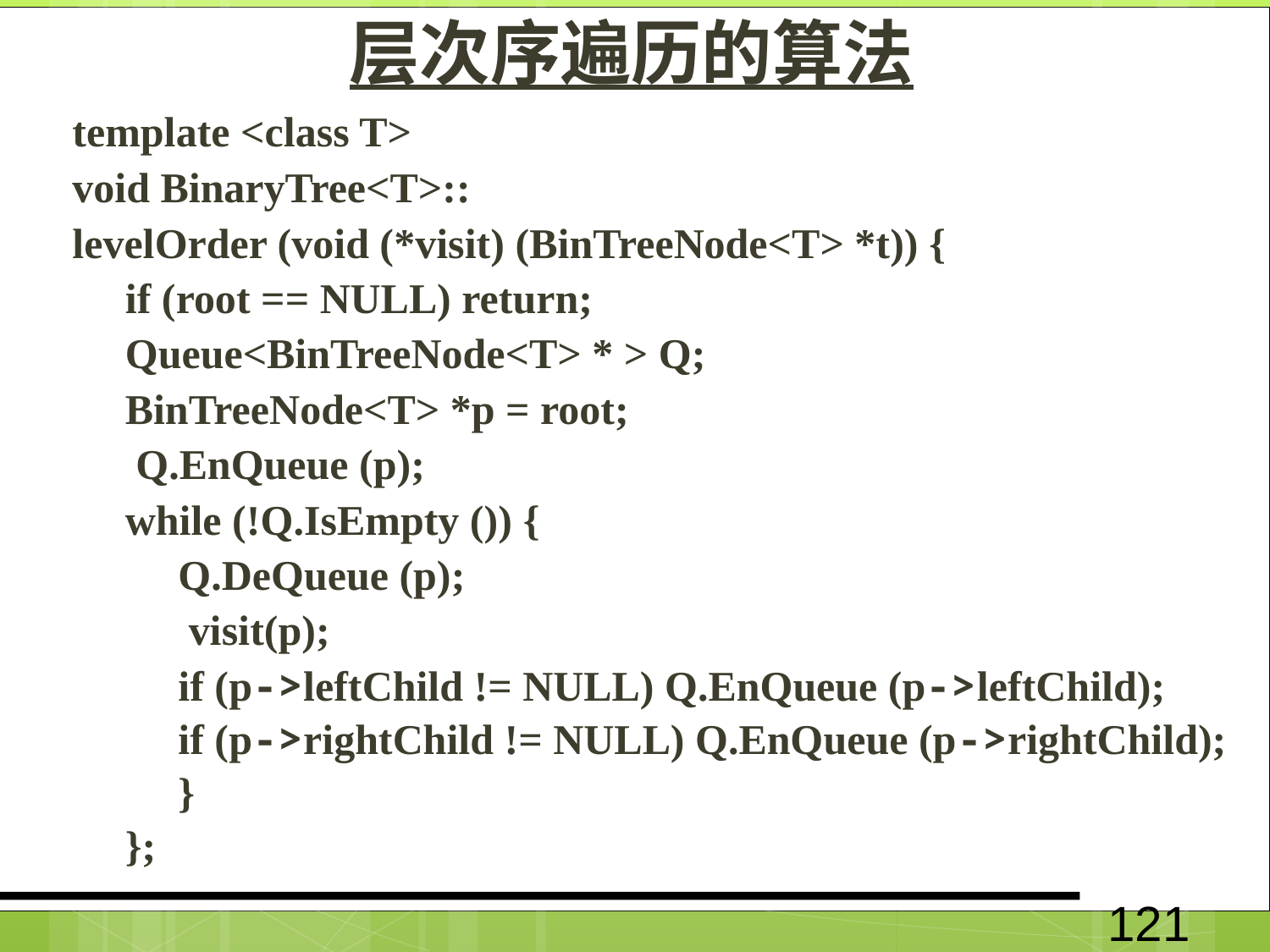

# 层次序遍历的算法
template <class T>
void BinaryTree<T>::
levelOrder (void (*visit) (BinTreeNode<T> *t)) {
     if (root == NULL) return;
     Queue<BinTreeNode<T> * > Q;
     BinTreeNode<T> *p = root;
      Q.EnQueue (p);
     while (!Q.IsEmpty ()) {
          Q.DeQueue (p);
           visit(p);
          if (p->leftChild != NULL) Q.EnQueue (p->leftChild);
          if (p->rightChild != NULL) Q.EnQueue (p->rightChild);
          }
     };
121